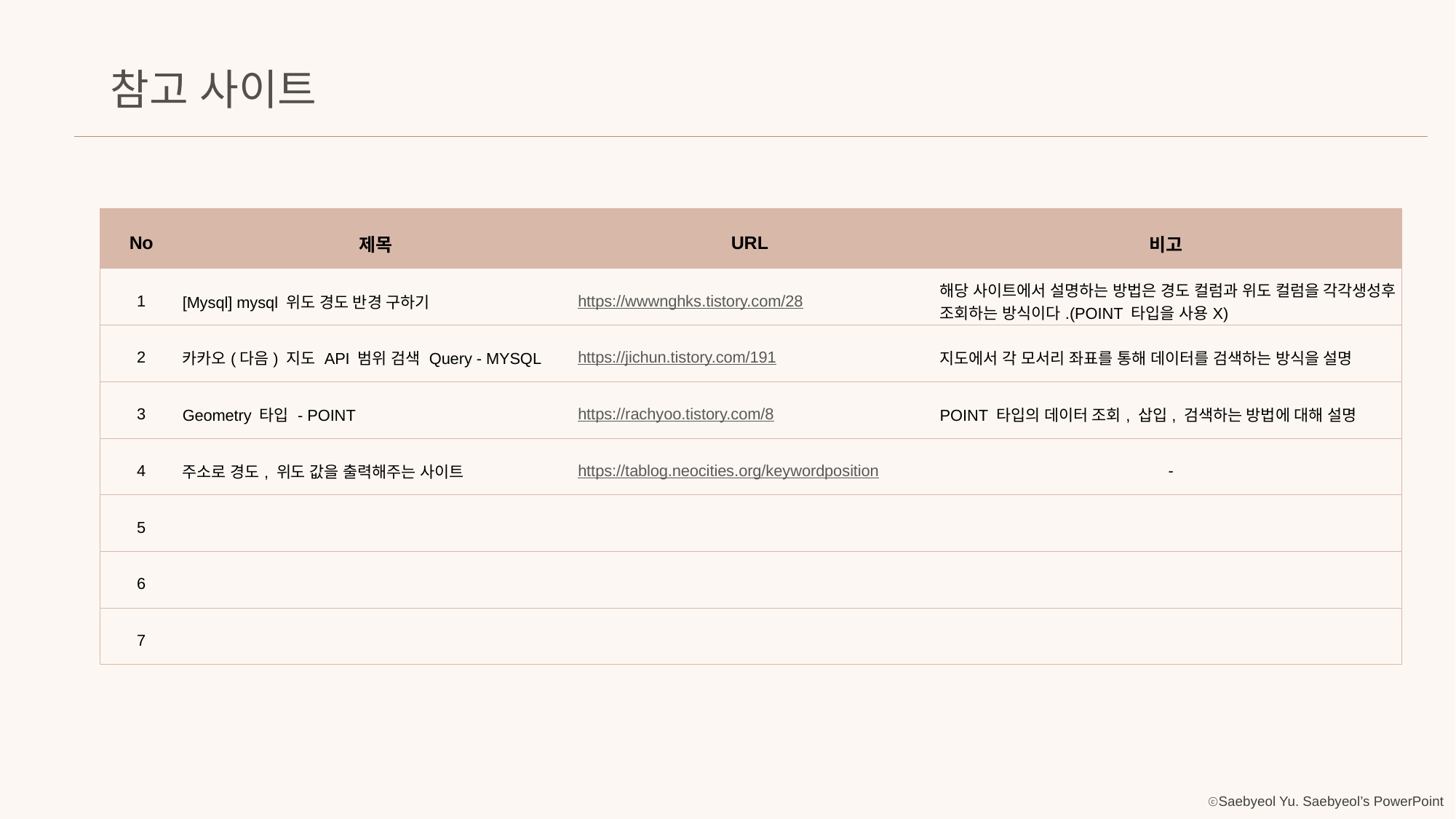

참고 사이트
| No | 제목 | URL | 비고 |
| --- | --- | --- | --- |
| 1 | [Mysql] mysql 위도 경도 반경 구하기 | https://wwwnghks.tistory.com/28 | 해당 사이트에서 설명하는 방법은 경도 컬럼과 위도 컬럼을 각각생성후 조회하는 방식이다.(POINT 타입을 사용X) |
| 2 | 카카오(다음) 지도 API 범위 검색 Query - MYSQL | https://jichun.tistory.com/191 | 지도에서 각 모서리 좌표를 통해 데이터를 검색하는 방식을 설명 |
| 3 | Geometry 타입 - POINT | https://rachyoo.tistory.com/8 | POINT 타입의 데이터 조회, 삽입, 검색하는 방법에 대해 설명 |
| 4 | 주소로 경도, 위도 값을 출력해주는 사이트 | https://tablog.neocities.org/keywordposition | - |
| 5 |  |  |  |
| 6 |  |  |  |
| 7 |  |  |  |